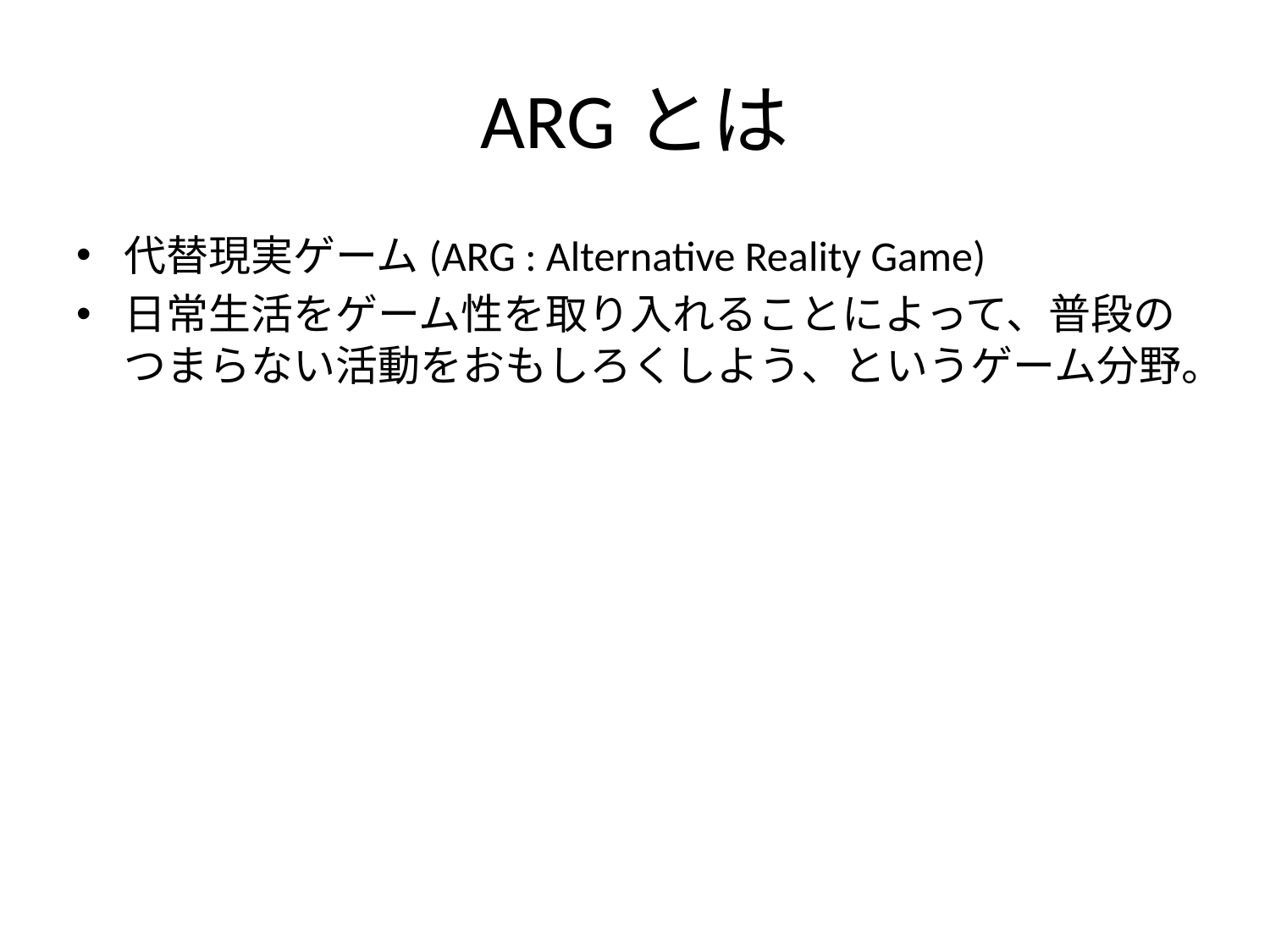

# ARGとは
代替現実ゲーム(ARG : Alternative Reality Game)
日常生活をゲーム性を取り入れることによって、普段のつまらない活動をおもしろくしよう、というゲーム分野。